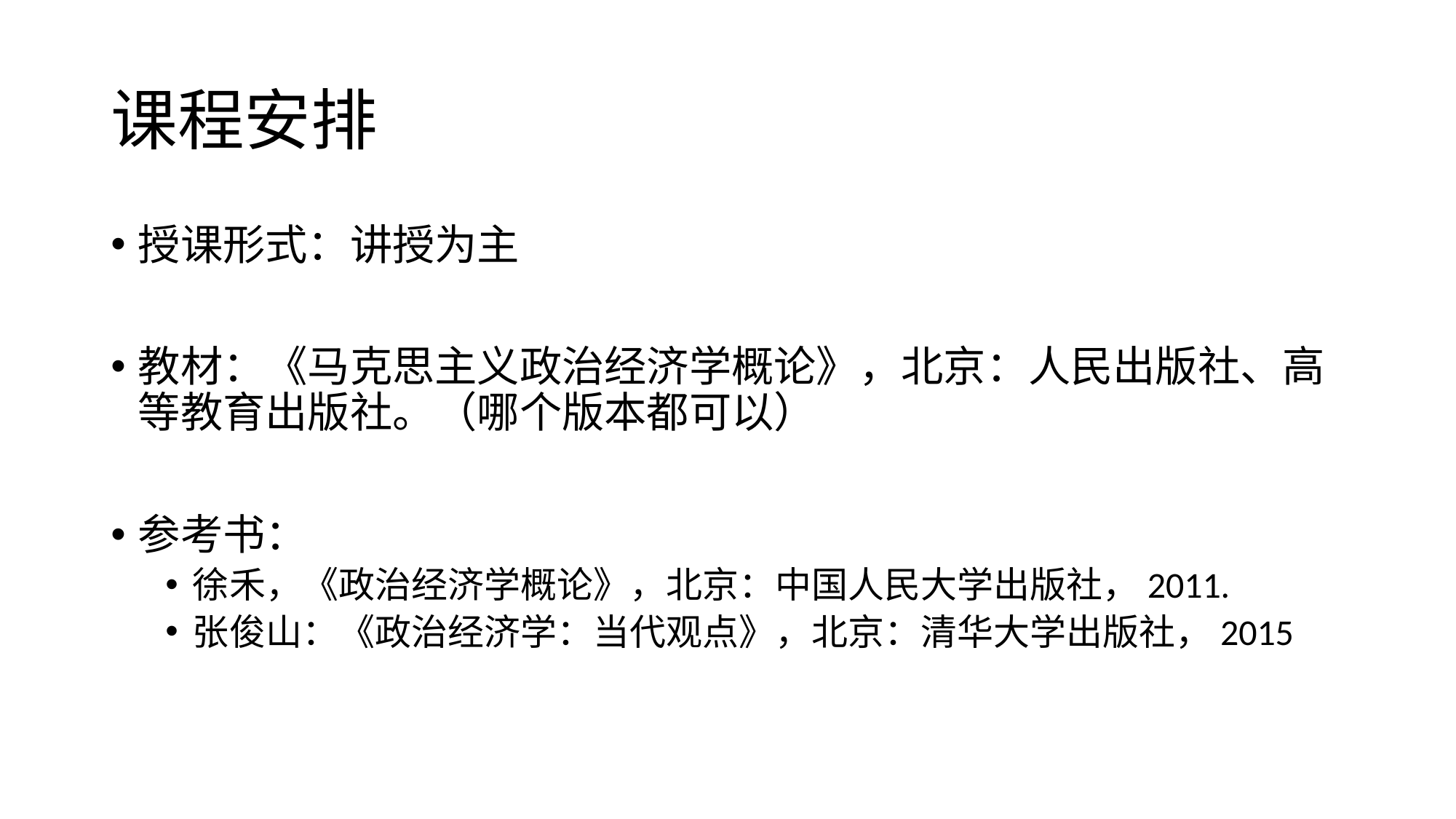

# 课程安排
授课形式：讲授为主

教材：《马克思主义政治经济学概论》，北京：人民出版社、高等教育出版社。（哪个版本都可以）

参考书：
徐禾，《政治经济学概论》，北京：中国人民大学出版社，2011.
张俊山：《政治经济学：当代观点》，北京：清华大学出版社，2015